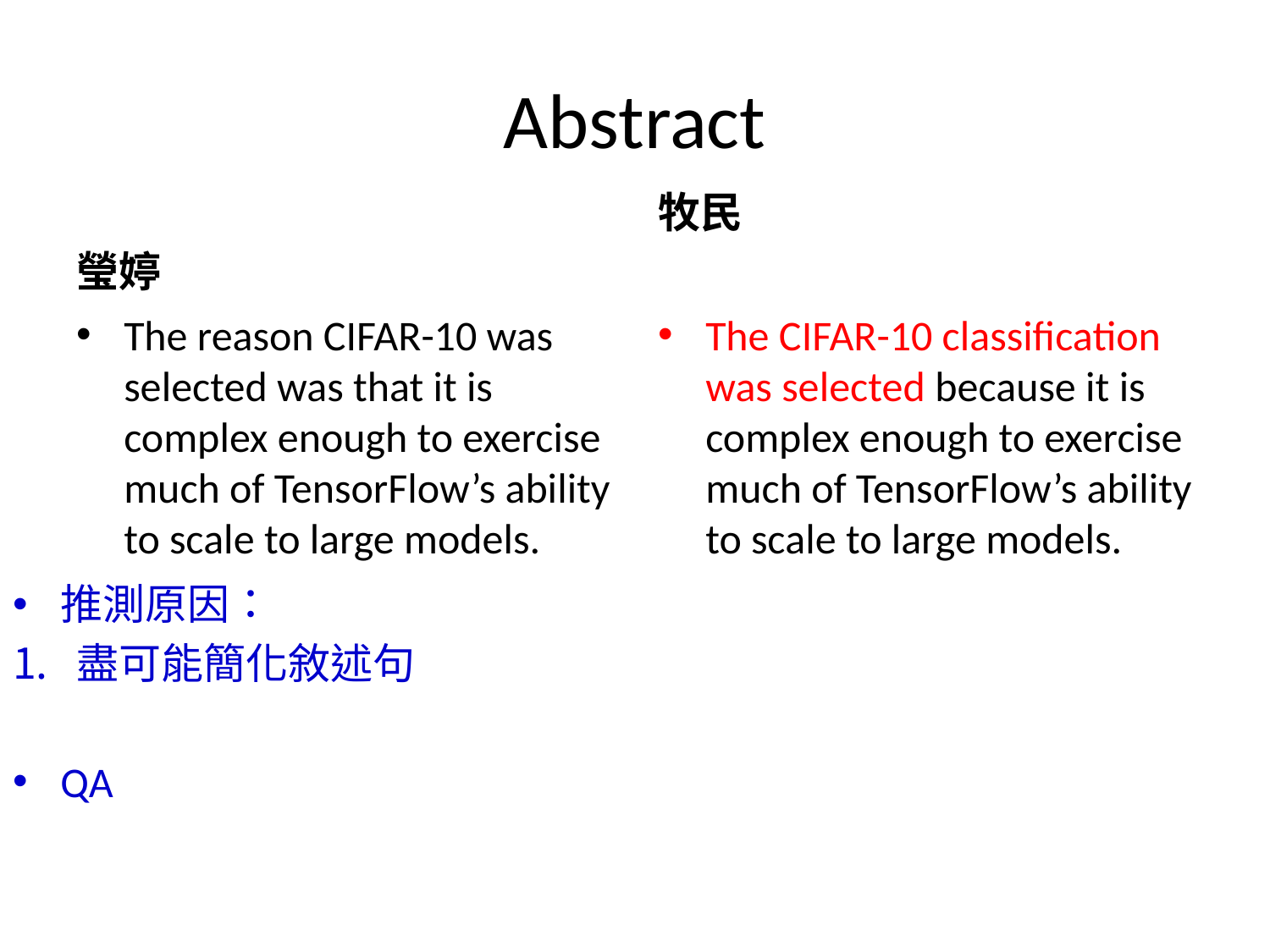

# Abstract
瑩婷
牧民

The reason CIFAR-10 was selected was that it is complex enough to exercise much of TensorFlow’s ability to scale to large models.
The CIFAR-10 classification was selected because it is complex enough to exercise much of TensorFlow’s ability to scale to large models.
推測原因：
盡可能簡化敘述句

QA